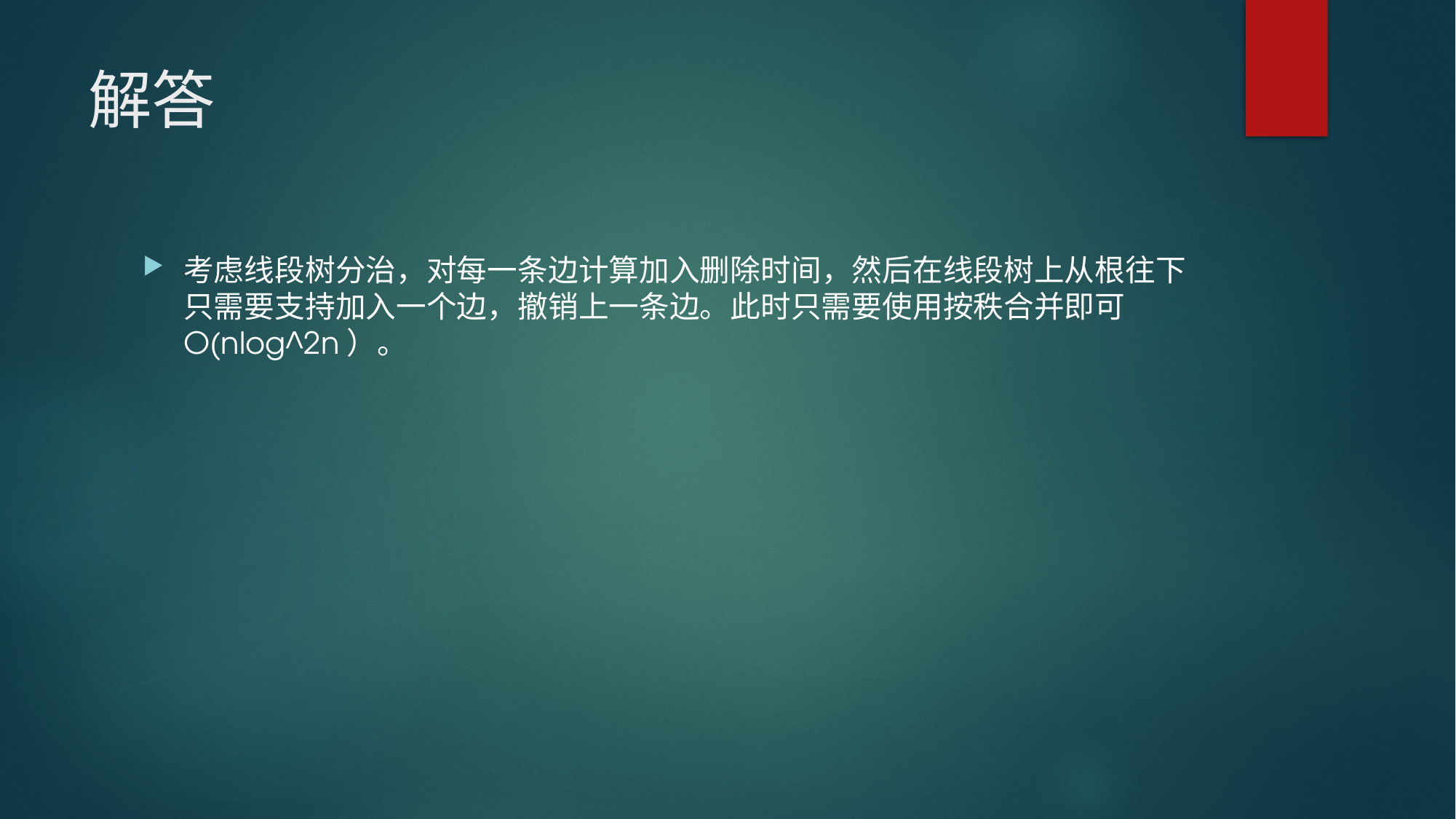

# 解答
考虑线段树分治，对每一条边计算加入删除时间，然后在线段树上从根往下只需要支持加入一个边，撤销上一条边。此时只需要使用按秩合并即可 O(nlog^2n）。